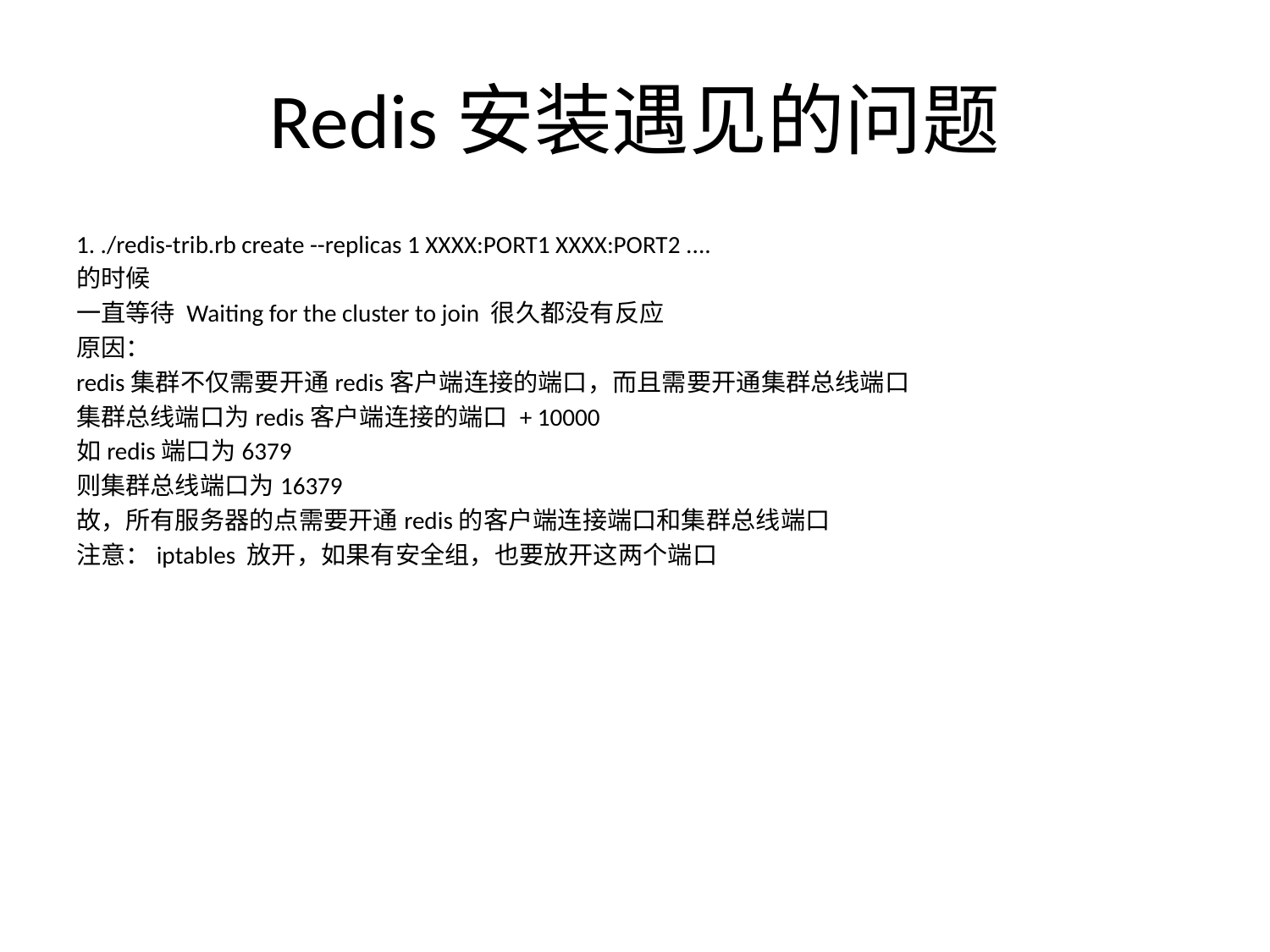

# Redis安装遇见的问题
1. ./redis-trib.rb create --replicas 1 XXXX:PORT1 XXXX:PORT2 ....
的时候
一直等待 Waiting for the cluster to join 很久都没有反应
原因：
redis集群不仅需要开通redis客户端连接的端口，而且需要开通集群总线端口
集群总线端口为redis客户端连接的端口 + 10000
如redis端口为6379
则集群总线端口为16379
故，所有服务器的点需要开通redis的客户端连接端口和集群总线端口
注意：iptables 放开，如果有安全组，也要放开这两个端口